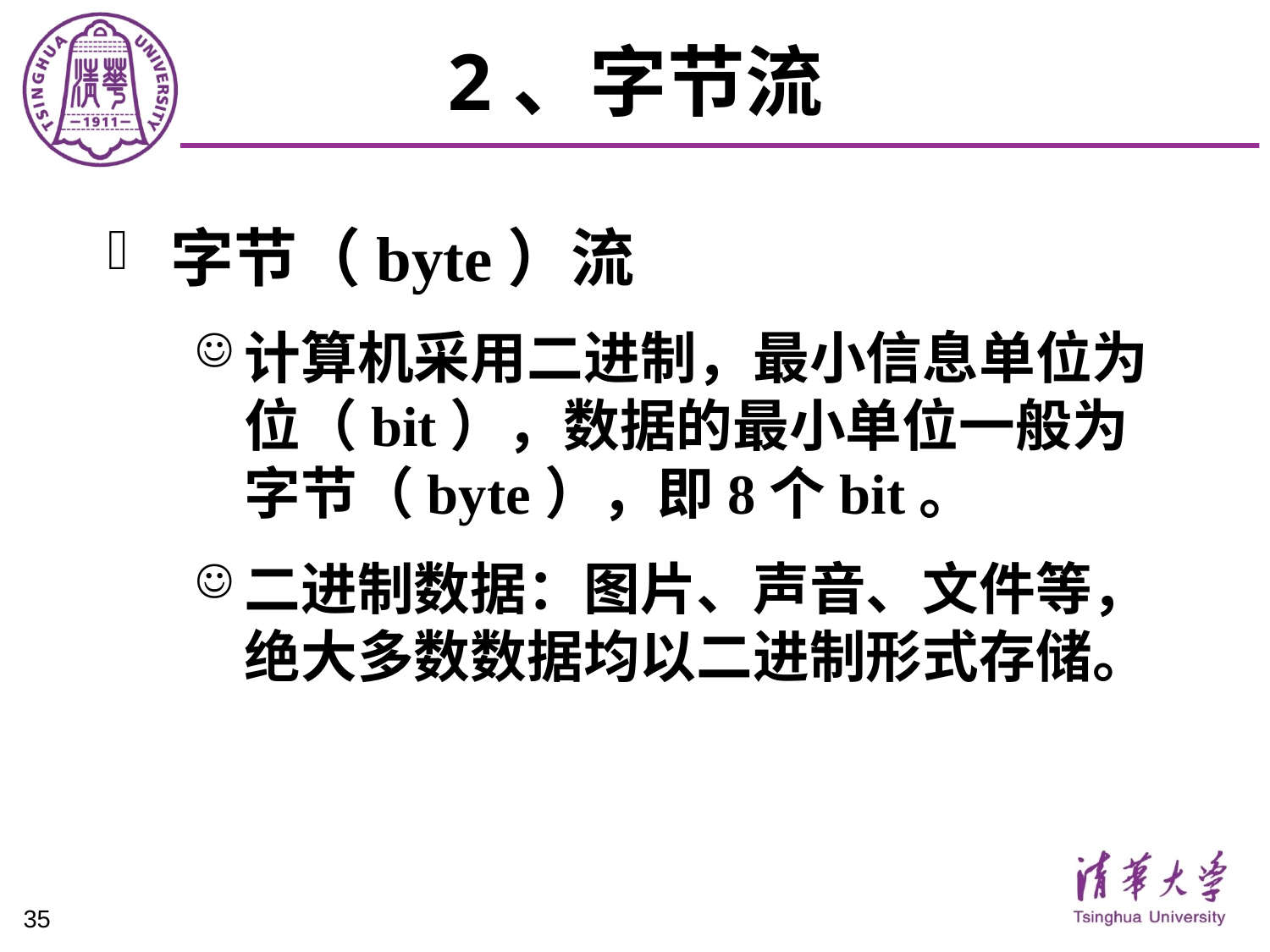

# 2、字节流
字节（byte）流
计算机采用二进制，最小信息单位为位（bit），数据的最小单位一般为字节（byte），即8个bit。
二进制数据：图片、声音、文件等，绝大多数数据均以二进制形式存储。
35